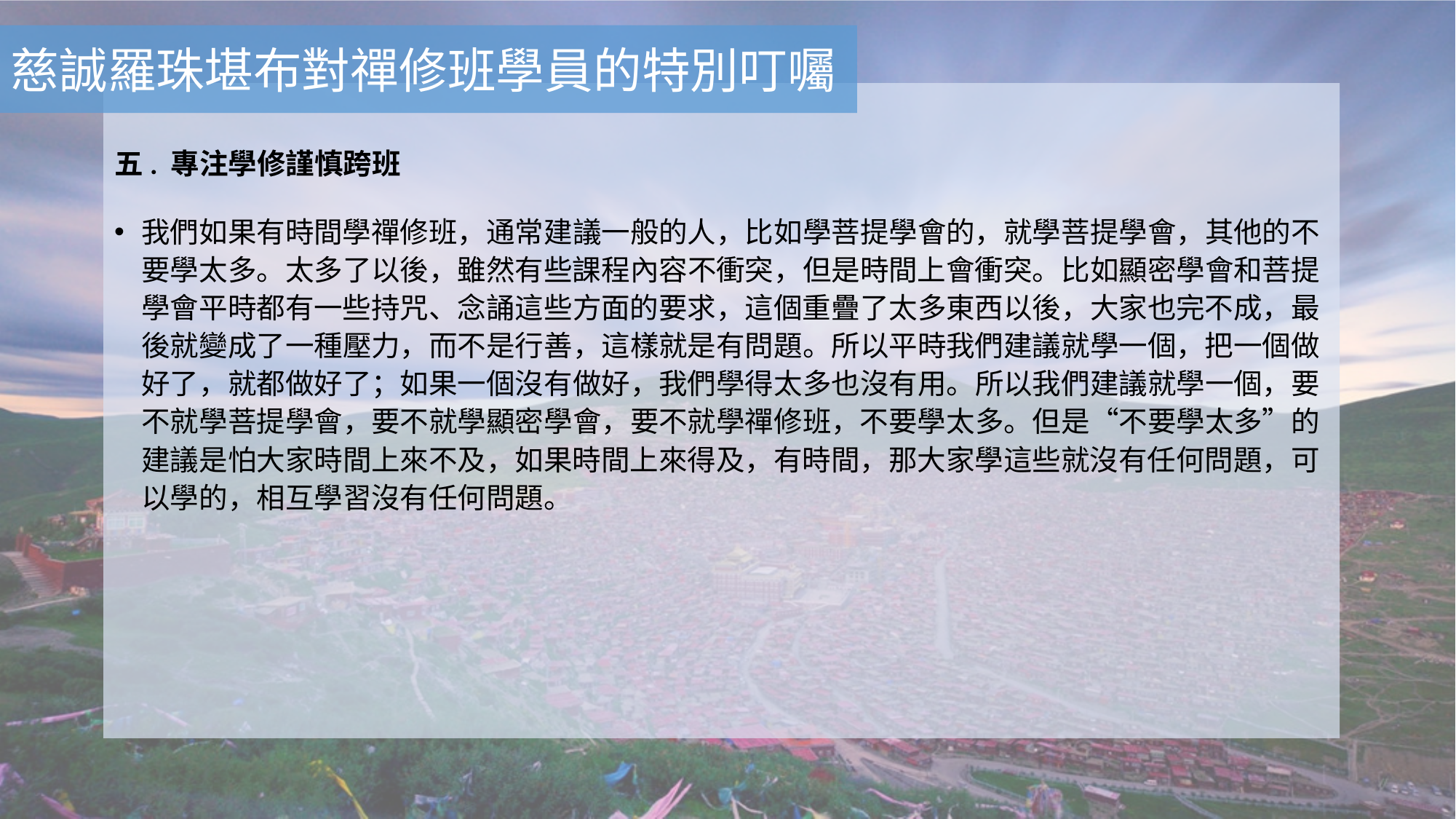

慈誠羅珠堪布對禪修班學員的特別叮囑

五. 專注學修謹慎跨班
我們如果有時間學禪修班，通常建議一般的人，比如學菩提學會的，就學菩提學會，其他的不要學太多。太多了以後，雖然有些課程內容不衝突，但是時間上會衝突。比如顯密學會和菩提學會平時都有一些持咒、念誦這些方面的要求，這個重疊了太多東西以後，大家也完不成，最後就變成了一種壓力，而不是行善，這樣就是有問題。所以平時我們建議就學一個，把一個做好了，就都做好了；如果一個沒有做好，我們學得太多也沒有用。所以我們建議就學一個，要不就學菩提學會，要不就學顯密學會，要不就學禪修班，不要學太多。但是“不要學太多”的建議是怕大家時間上來不及，如果時間上來得及，有時間，那大家學這些就沒有任何問題，可以學的，相互學習沒有任何問題。